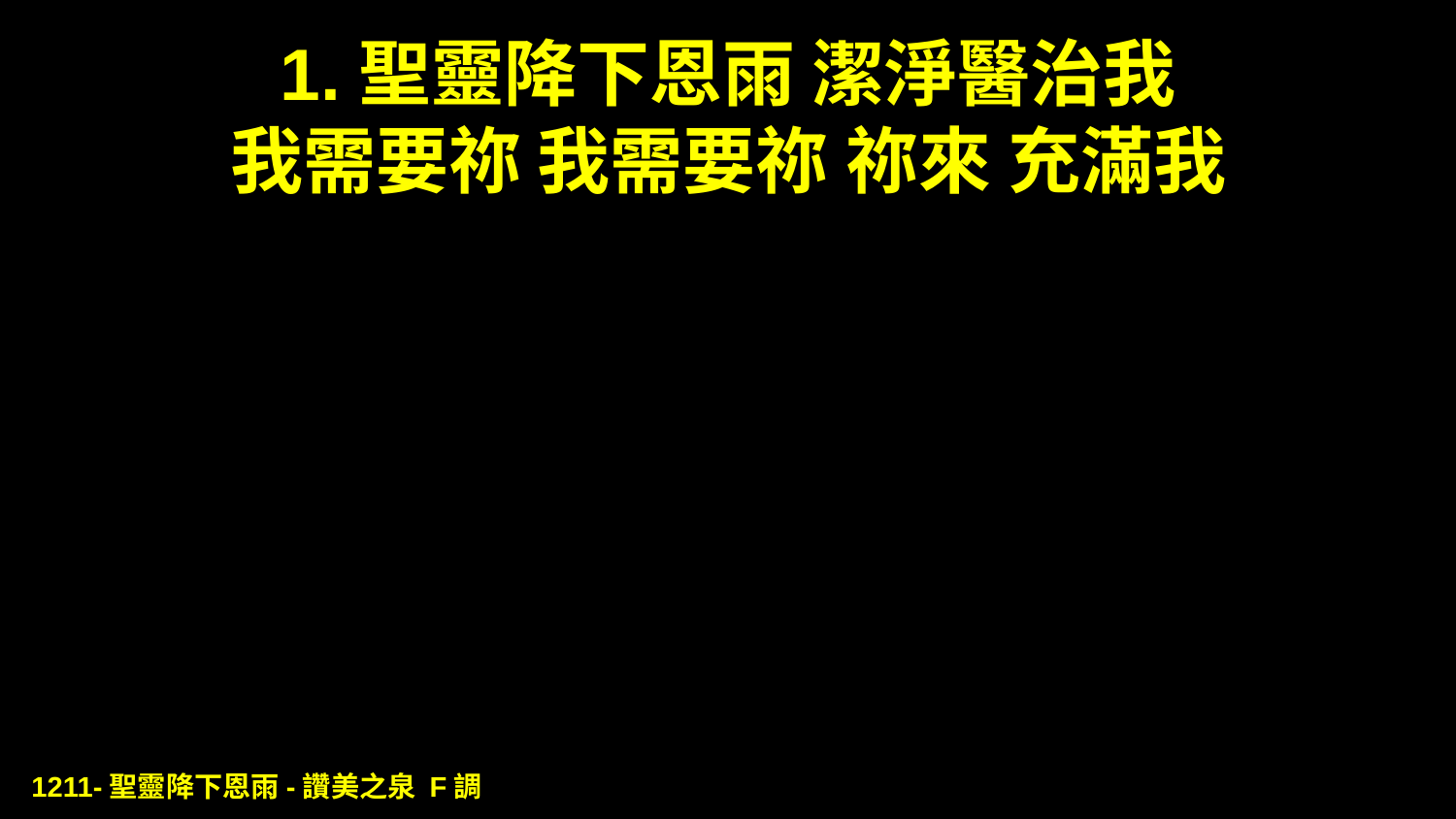

# 1.聖靈降下恩雨 潔淨醫治我 我需要祢 我需要祢 祢來 充滿我
1211-聖靈降下恩雨-讚美之泉 F調